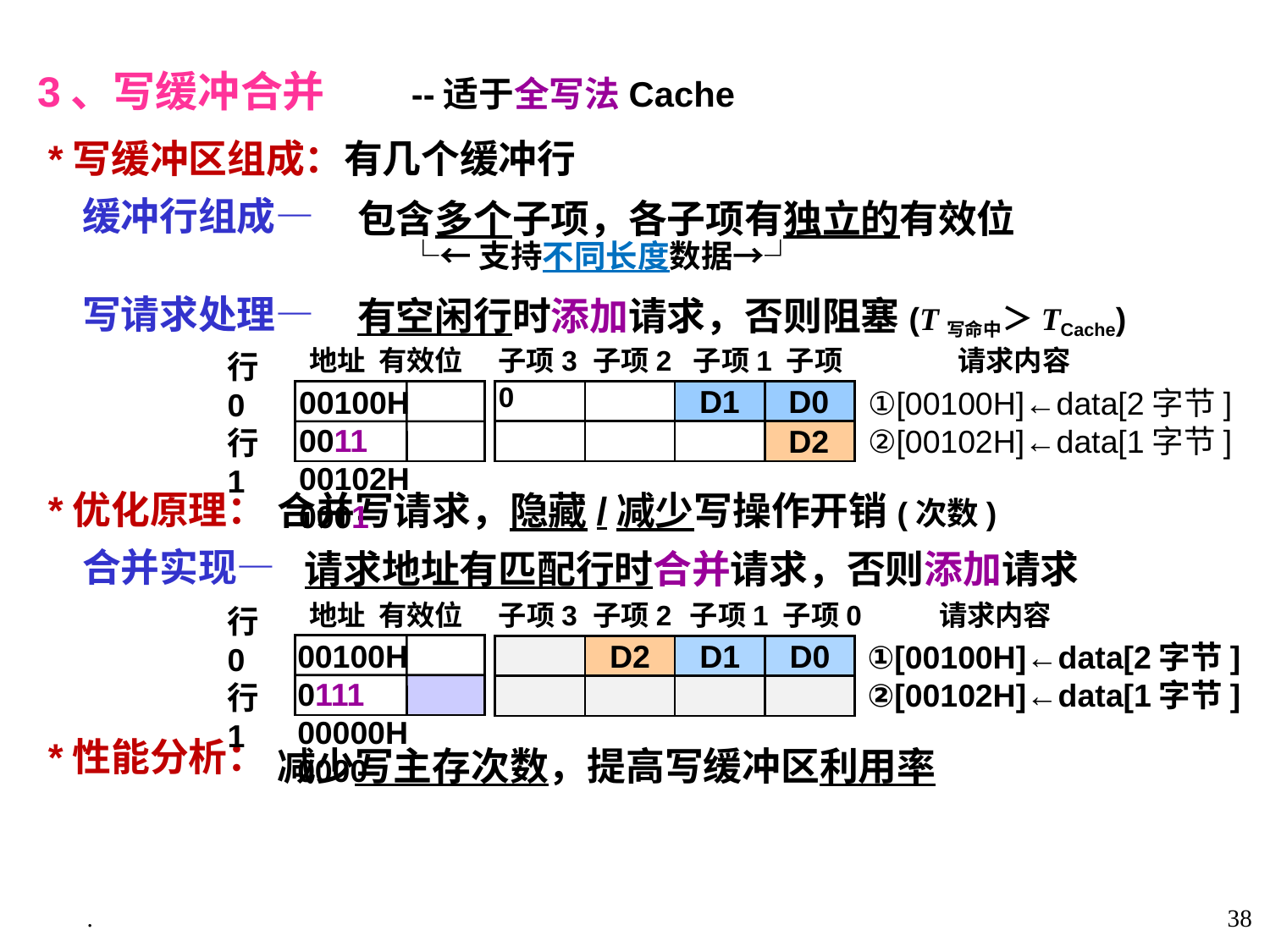

3、写缓冲合并        --适于全写法Cache
 *写缓冲区组成：有几个缓冲行
    缓冲行组成—

    写请求处理—

 *优化原理：
    合并实现—

 *性能分析：
包含多个子项，各子项有独立的有效位
       └←支持不同长度数据→┘
有空闲行时添加请求，否则阻塞(T写命中＞TCache)
  地址  有效位
子项3  子项2 子项1 子项0

行0
行1

请求内容
D1
D0
00100H 0011
00102H 0001
①[00100H]←data[2字节]
②[00102H]←data[1字节]
D2
合并写请求，隐藏/减少写操作开销(次数)
  请求地址有匹配行时合并请求，否则添加请求

减少写主存次数，提高写缓冲区利用率
  地址  有效位
子项3  子项2 子项1 子项0         请求内容
00100H 0111
00000H 0000

①[00100H]←data[2字节]
②[00102H]←data[1字节]

D2
D1
D0
行0
行1

.
38